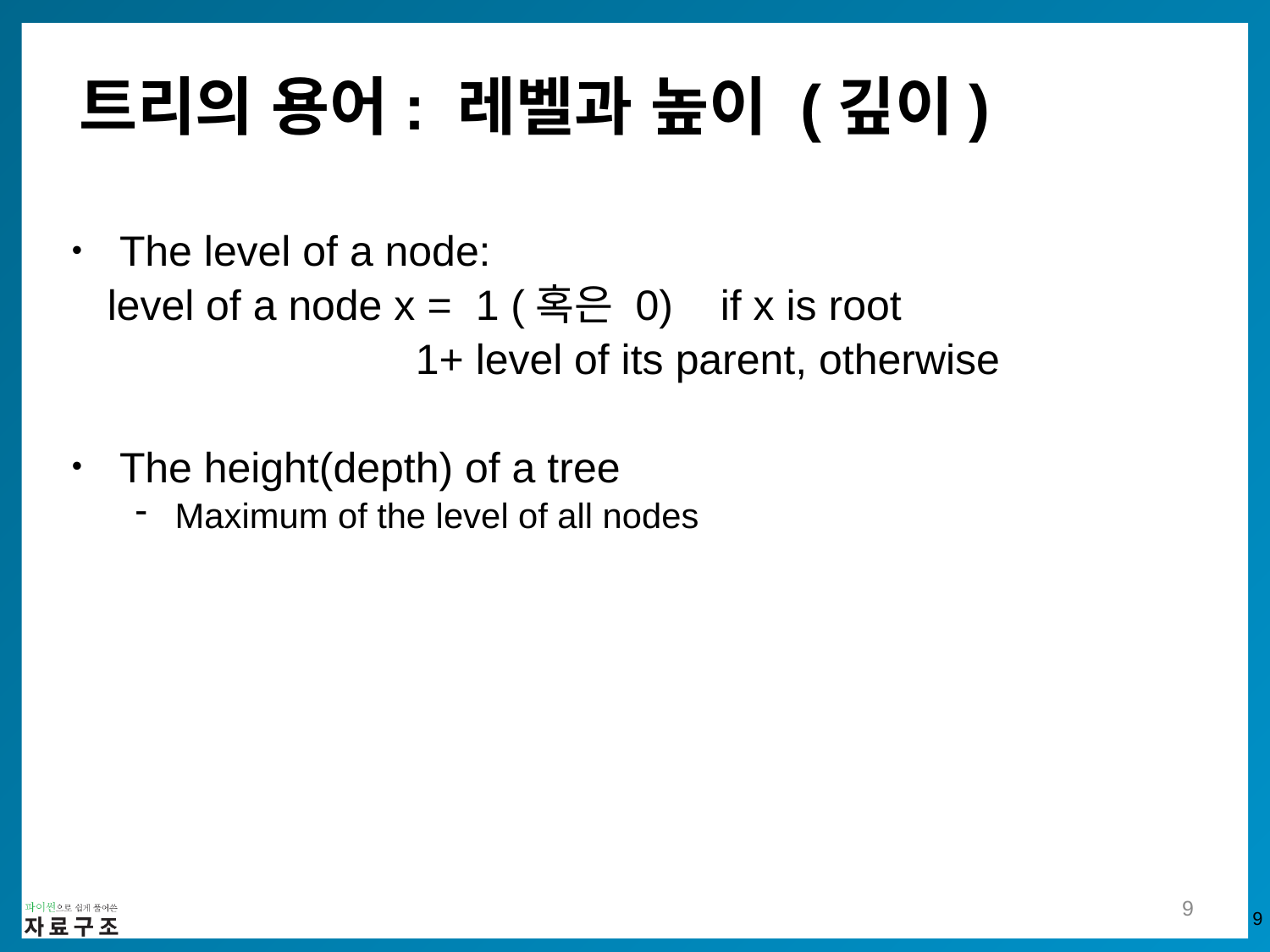

트리의 용어: 레벨과 높이 (깊이)
The level of a node:
   level of a node x =  1 (혹은 0)    if x is root
                             1+ level of its parent, otherwise

The height(depth) of a tree
Maximum of the level of all nodes

9